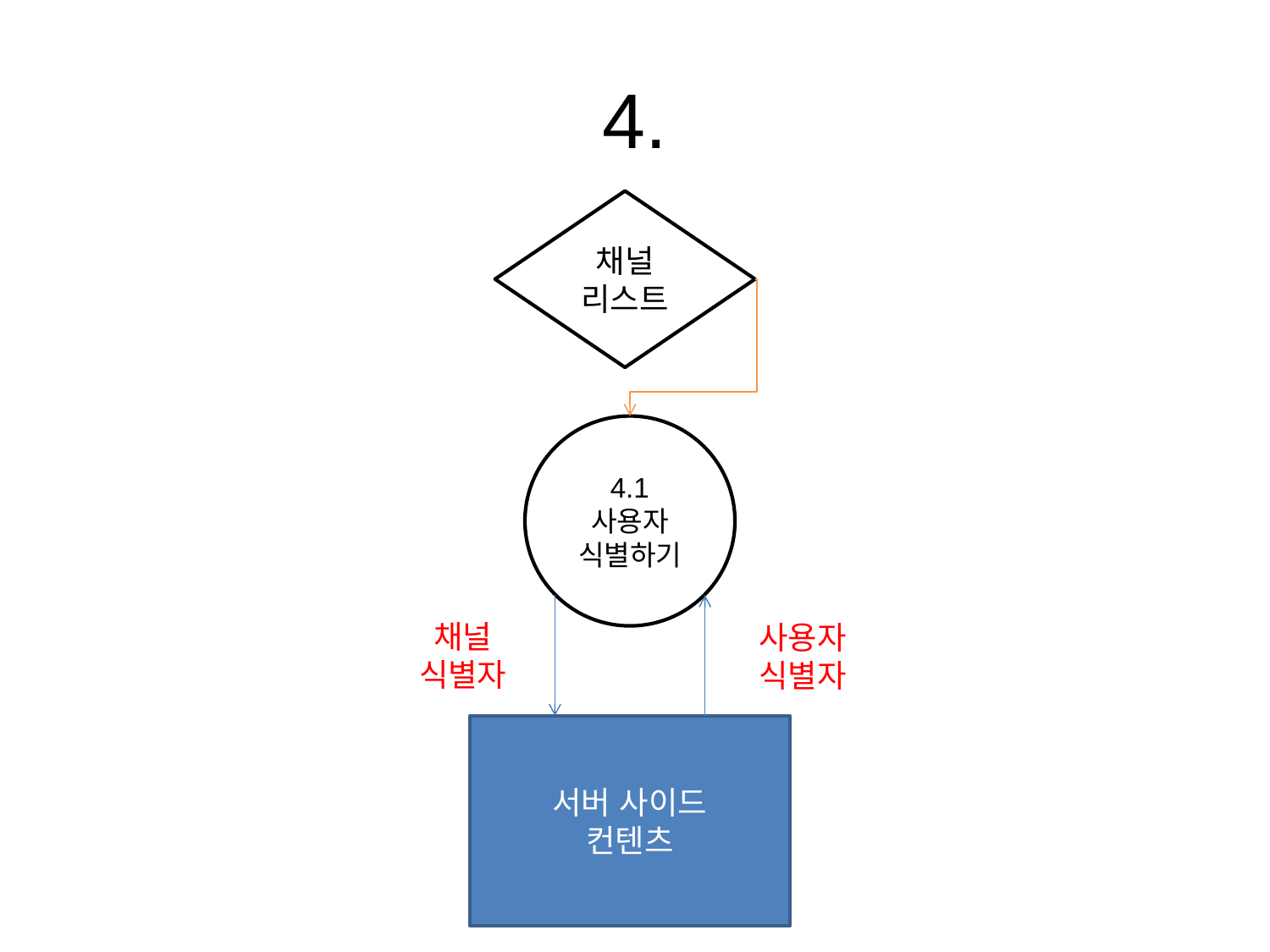

# 4.
채널
리스트
4.1
사용자
식별하기
채널
식별자
사용자
식별자
서버 사이드
컨텐츠